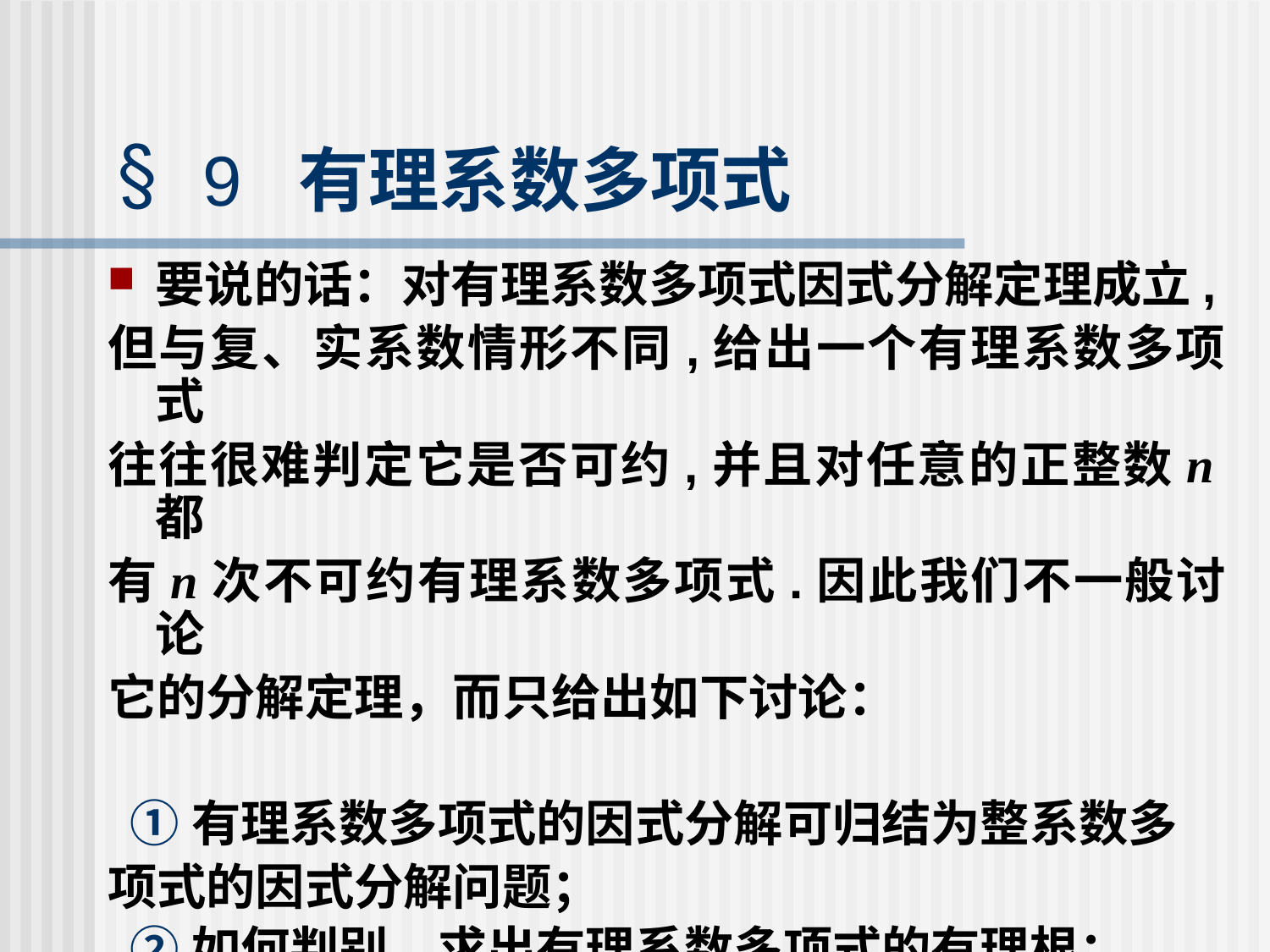

# 9  有理系数多项式
要说的话：对有理系数多项式因式分解定理成立,
但与复、实系数情形不同,给出一个有理系数多项式
往往很难判定它是否可约,并且对任意的正整数n都
有n次不可约有理系数多项式.因此我们不一般讨论
它的分解定理，而只给出如下讨论：

  ①有理系数多项式的因式分解可归结为整系数多
项式的因式分解问题；
  ②如何判别、求出有理系数多项式的有理根；
  ③举例说明存在n次不可约有理系数多项式.